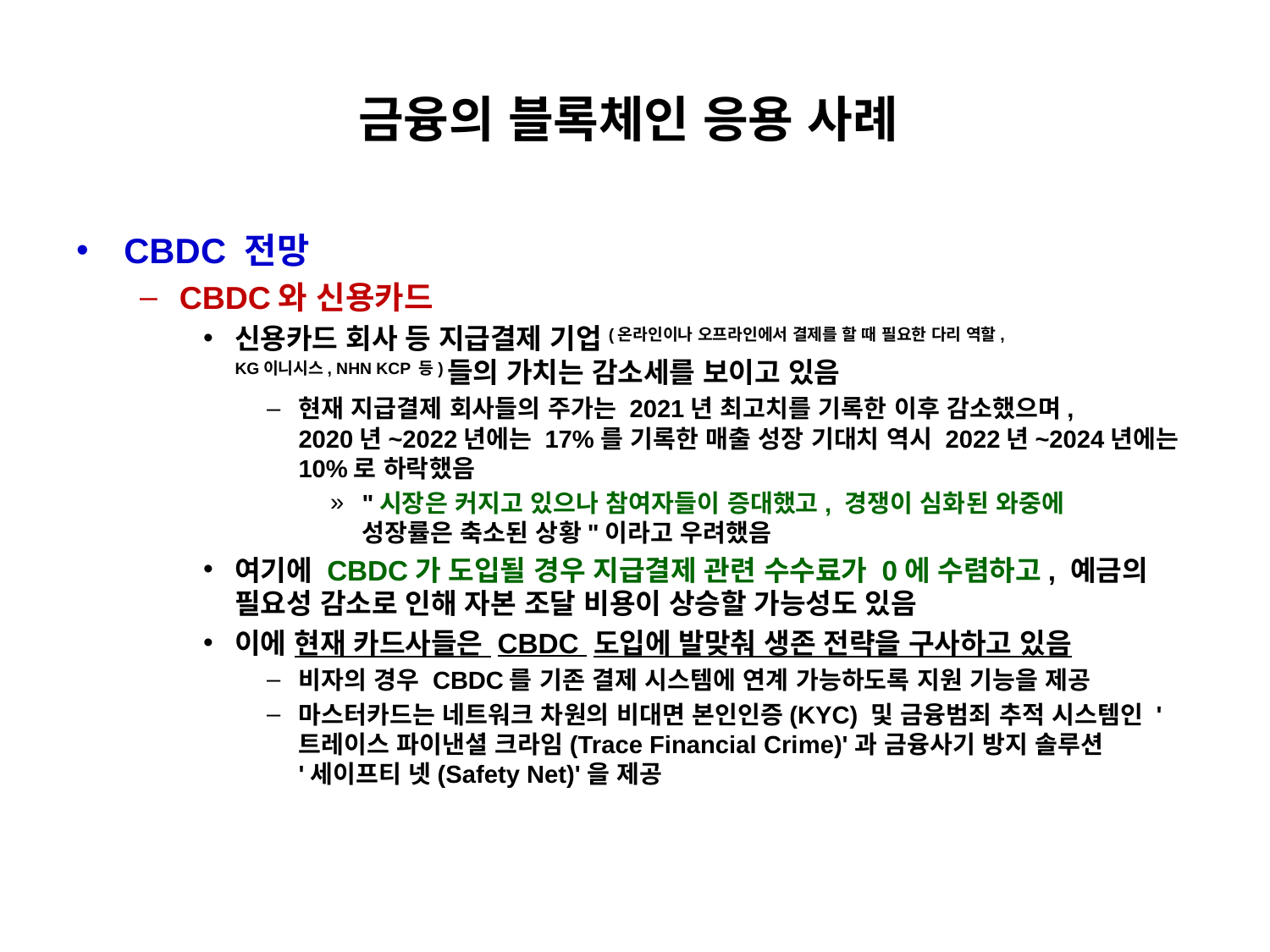

# 금융의 블록체인 응용 사례
CBDC 전망
CBDC와 신용카드
신용카드 회사 등 지급결제 기업(온라인이나 오프라인에서 결제를 할 때 필요한 다리 역할,
KG이니시스, NHN KCP 등)들의 가치는 감소세를 보이고 있음
현재 지급결제 회사들의 주가는 2021년 최고치를 기록한 이후 감소했으며,
2020년~2022년에는 17%를 기록한 매출 성장 기대치 역시 2022년~2024년에는 10%로 하락했음
"시장은 커지고 있으나 참여자들이 증대했고, 경쟁이 심화된 와중에
성장률은 축소된 상황"이라고 우려했음
여기에 CBDC가 도입될 경우 지급결제 관련 수수료가 0에 수렴하고, 예금의 필요성 감소로 인해 자본 조달 비용이 상승할 가능성도 있음
이에 현재 카드사들은 CBDC 도입에 발맞춰 생존 전략을 구사하고 있음
비자의 경우 CBDC를 기존 결제 시스템에 연계 가능하도록 지원 기능을 제공
마스터카드는 네트워크 차원의 비대면 본인인증(KYC) 및 금융범죄 추적 시스템인 '트레이스 파이낸셜 크라임(Trace Financial Crime)'과 금융사기 방지 솔루션
'세이프티 넷(Safety Net)'을 제공